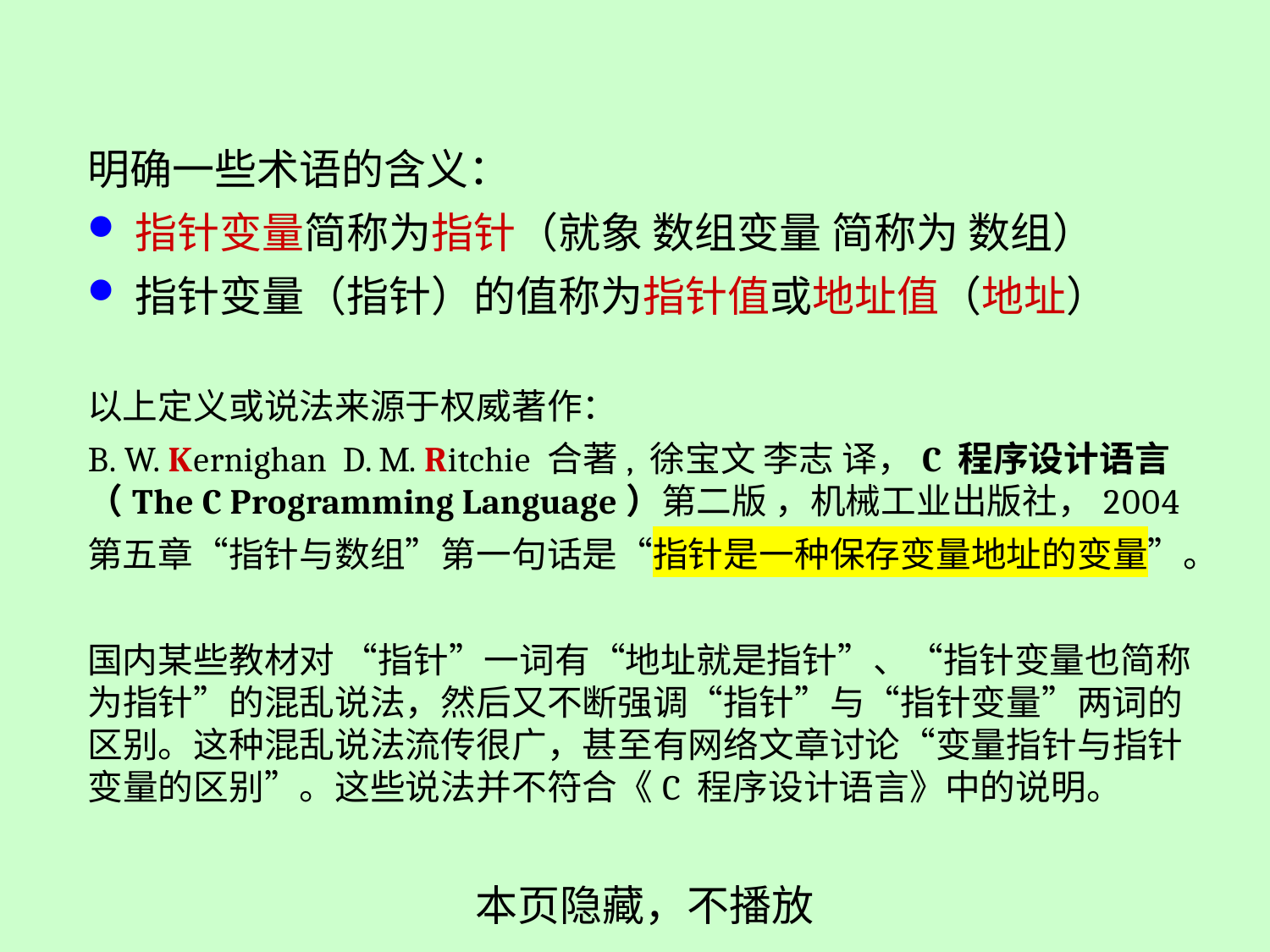

明确一些术语的含义：
指针变量简称为指针（就象 数组变量 简称为 数组）
指针变量（指针）的值称为指针值或地址值（地址）

以上定义或说法来源于权威著作：
B. W. Kernighan  D. M. Ritchie 合著, 徐宝文 李志 译，C 程序设计语言（The C Programming Language）第二版 ，机械工业出版社，2004
第五章“指针与数组”第一句话是“指针是一种保存变量地址的变量”。

国内某些教材对 “指针”一词有“地址就是指针”、“指针变量也简称为指针”的混乱说法，然后又不断强调“指针”与“指针变量”两词的区别。这种混乱说法流传很广，甚至有网络文章讨论“变量指针与指针变量的区别”。这些说法并不符合《C 程序设计语言》中的说明。
本页隐藏，不播放
23